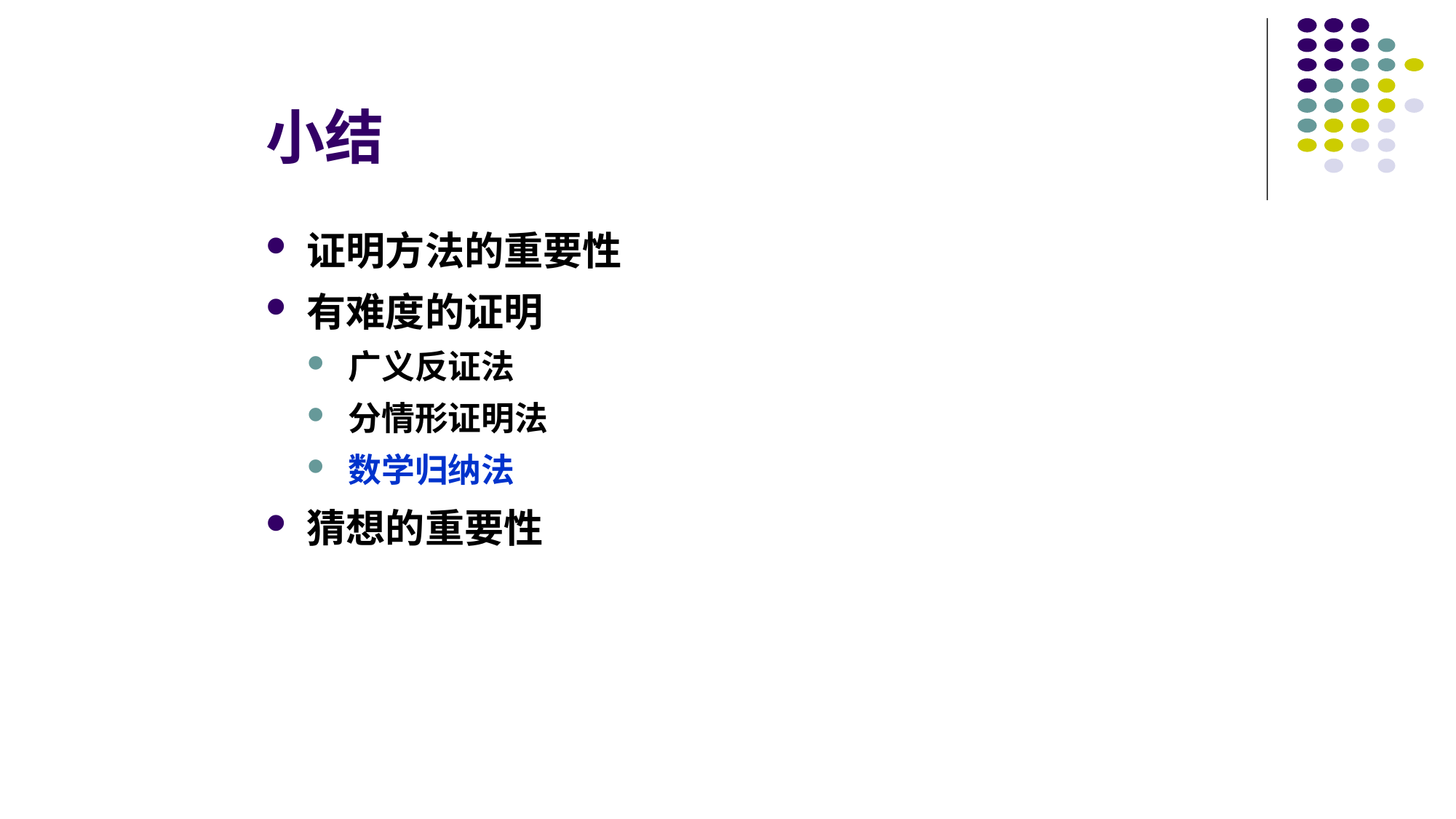

# 小结
证明方法的重要性
有难度的证明
广义反证法
分情形证明法
数学归纳法
猜想的重要性